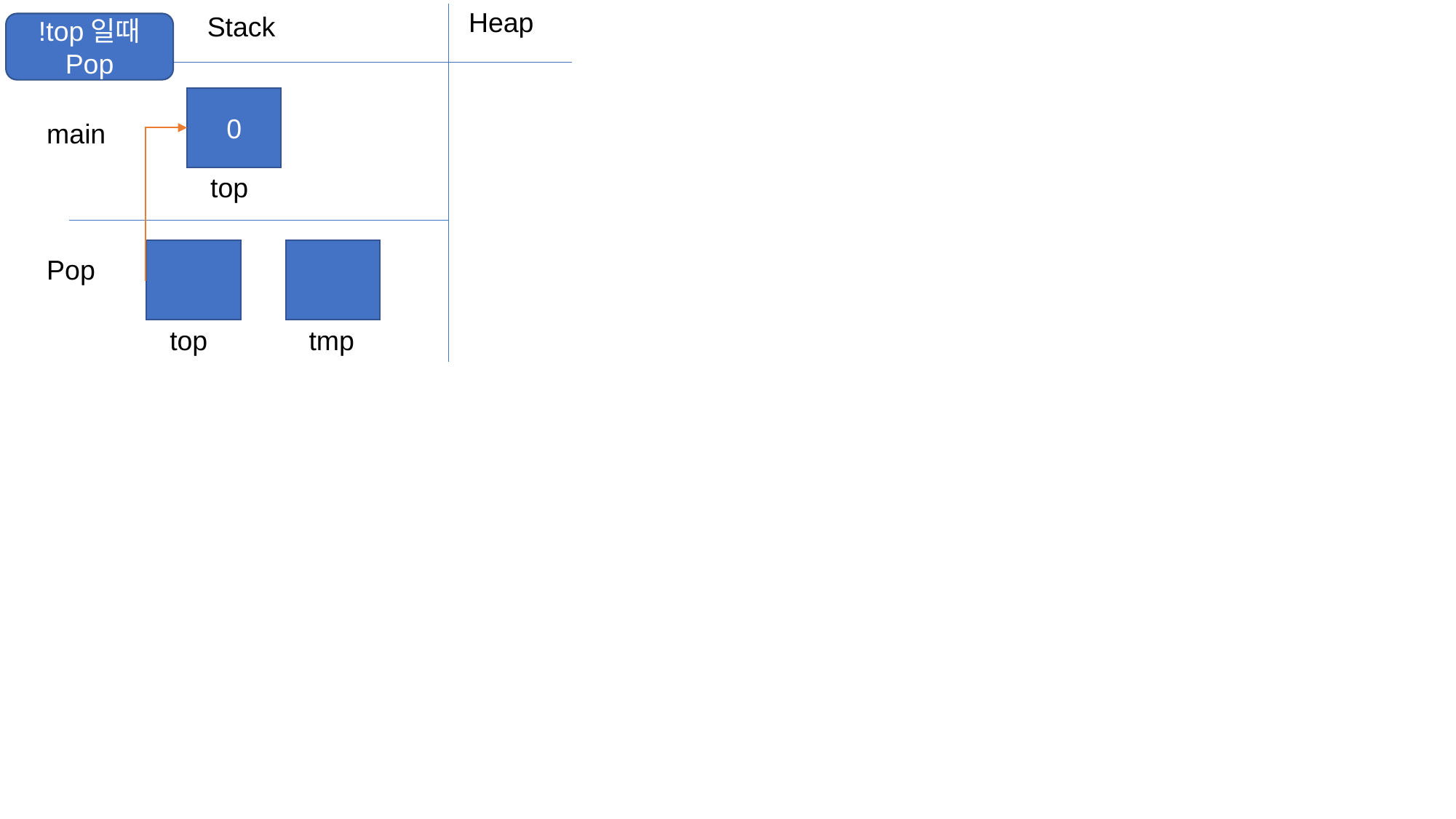

Heap
Stack
!top일때 Pop
0
main
top

Pop
top
tmp